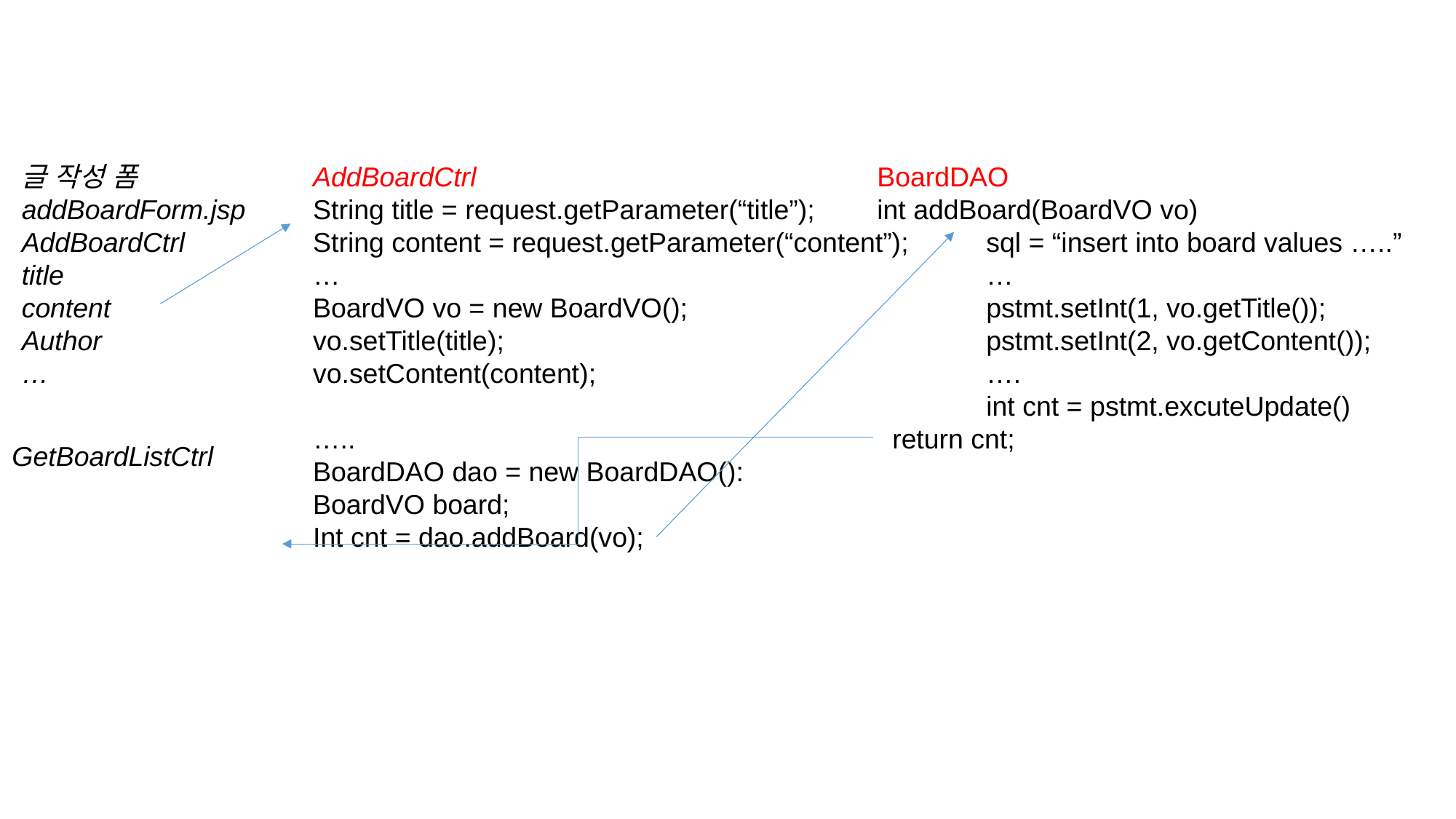

글 작성 폼
addBoardForm.jsp
AddBoardCtrl
title
content
Author
…
AddBoardCtrl
String title = request.getParameter(“title”);
String content = request.getParameter(“content”);
…
BoardVO vo = new BoardVO();
vo.setTitle(title);
vo.setContent(content);

…..
BoardDAO dao = new BoardDAO():
BoardVO board;
Int cnt = dao.addBoard(vo);
BoardDAO
int addBoard(BoardVO vo)
	sql = “insert into board values …..”
	…
	pstmt.setInt(1, vo.getTitle());
	pstmt.setInt(2, vo.getContent());
	….
	int cnt = pstmt.excuteUpdate()
  return cnt;
GetBoardListCtrl